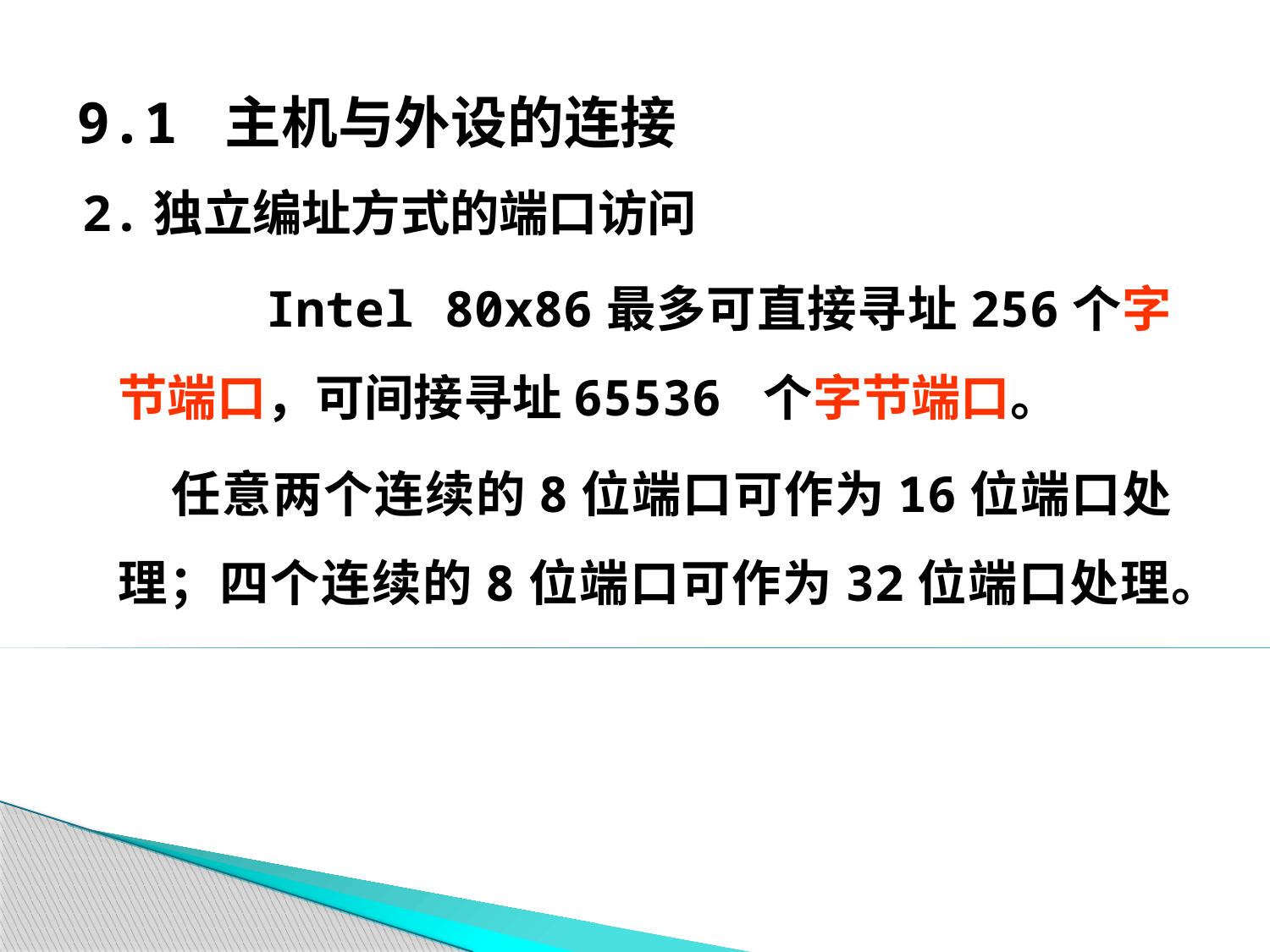

# 9.1 主机与外设的连接
2.独立编址方式的端口访问
      Intel 80x86最多可直接寻址256个字节端口，可间接寻址65536 个字节端口。
      任意两个连续的8位端口可作为16位端口处理；四个连续的8位端口可作为32位端口处理。